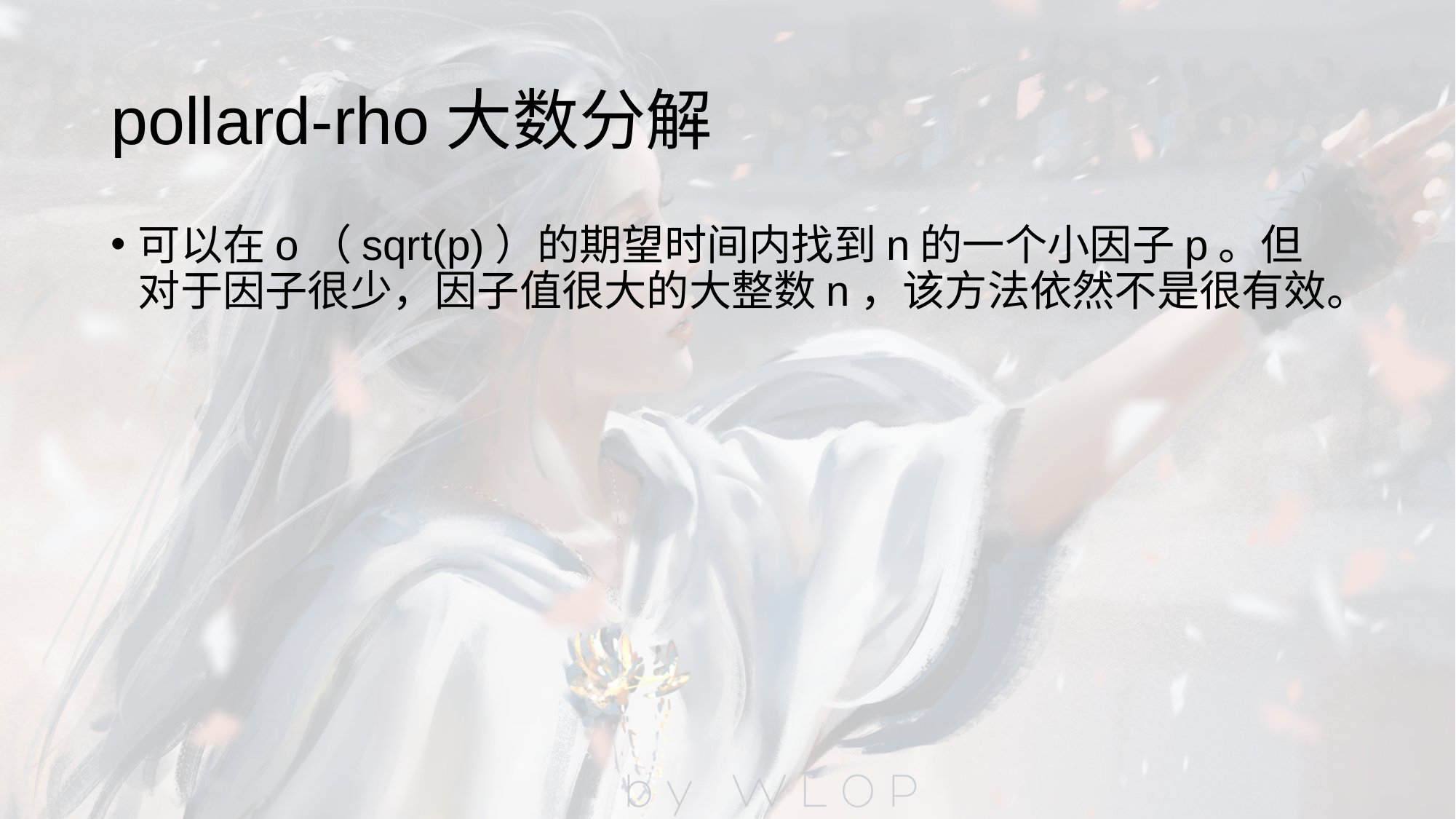

# pollard-rho大数分解
可以在o（sqrt(p)）的期望时间内找到n的一个小因子p。但对于因子很少，因子值很大的大整数n，该方法依然不是很有效。